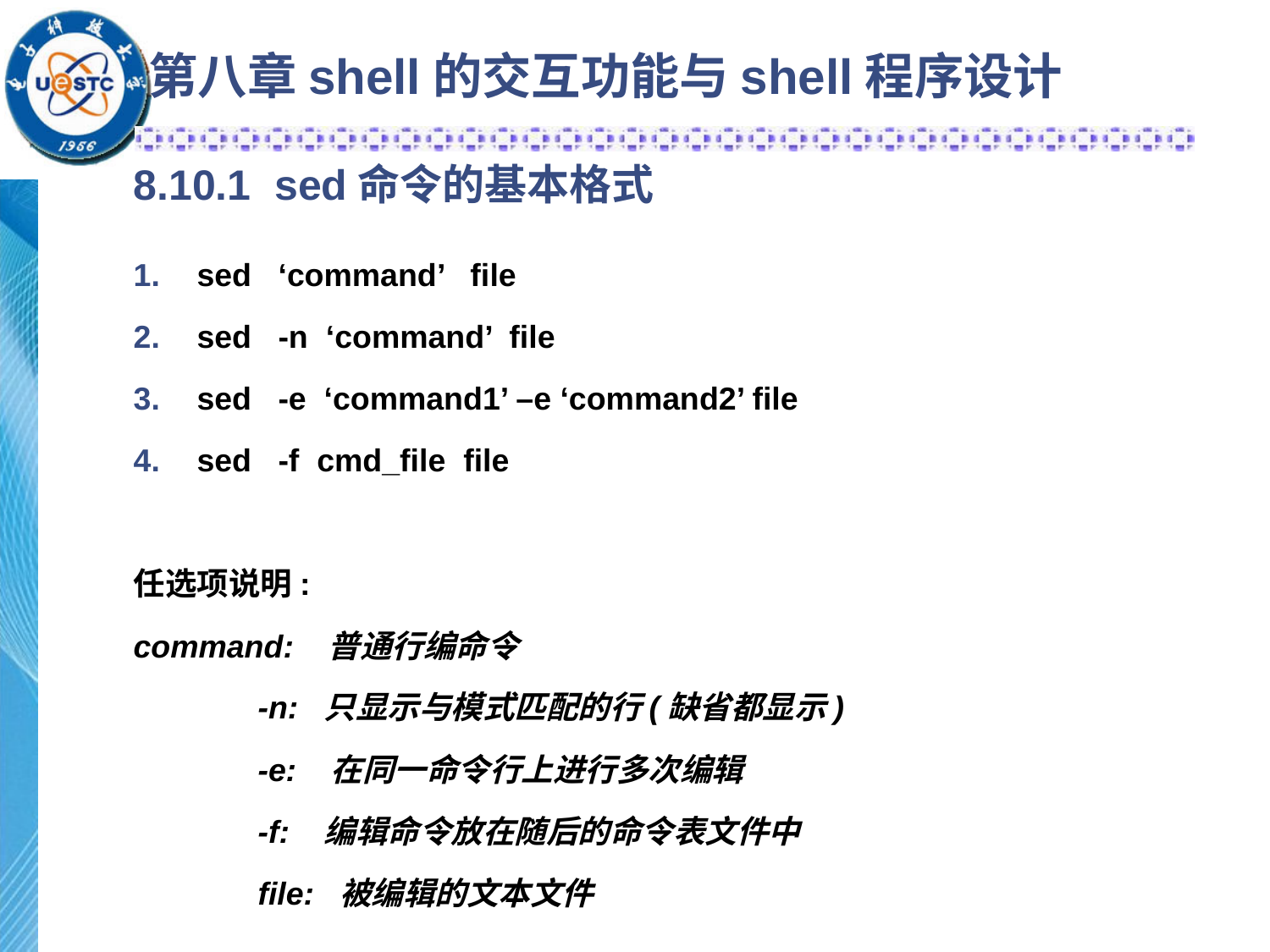

第八章shell的交互功能与shell程序设计
8.10.1  sed命令的基本格式
sed   ‘command’   file
sed   -n  ‘command’  file
sed   -e  ‘command1’ –e ‘command2’ file
sed   -f  cmd_file  file

任选项说明:
command:   普通行编命令
              -n:  只显示与模式匹配的行(缺省都显示)
              -e:   在同一命令行上进行多次编辑
              -f:   编辑命令放在随后的命令表文件中
              file:  被编辑的文本文件